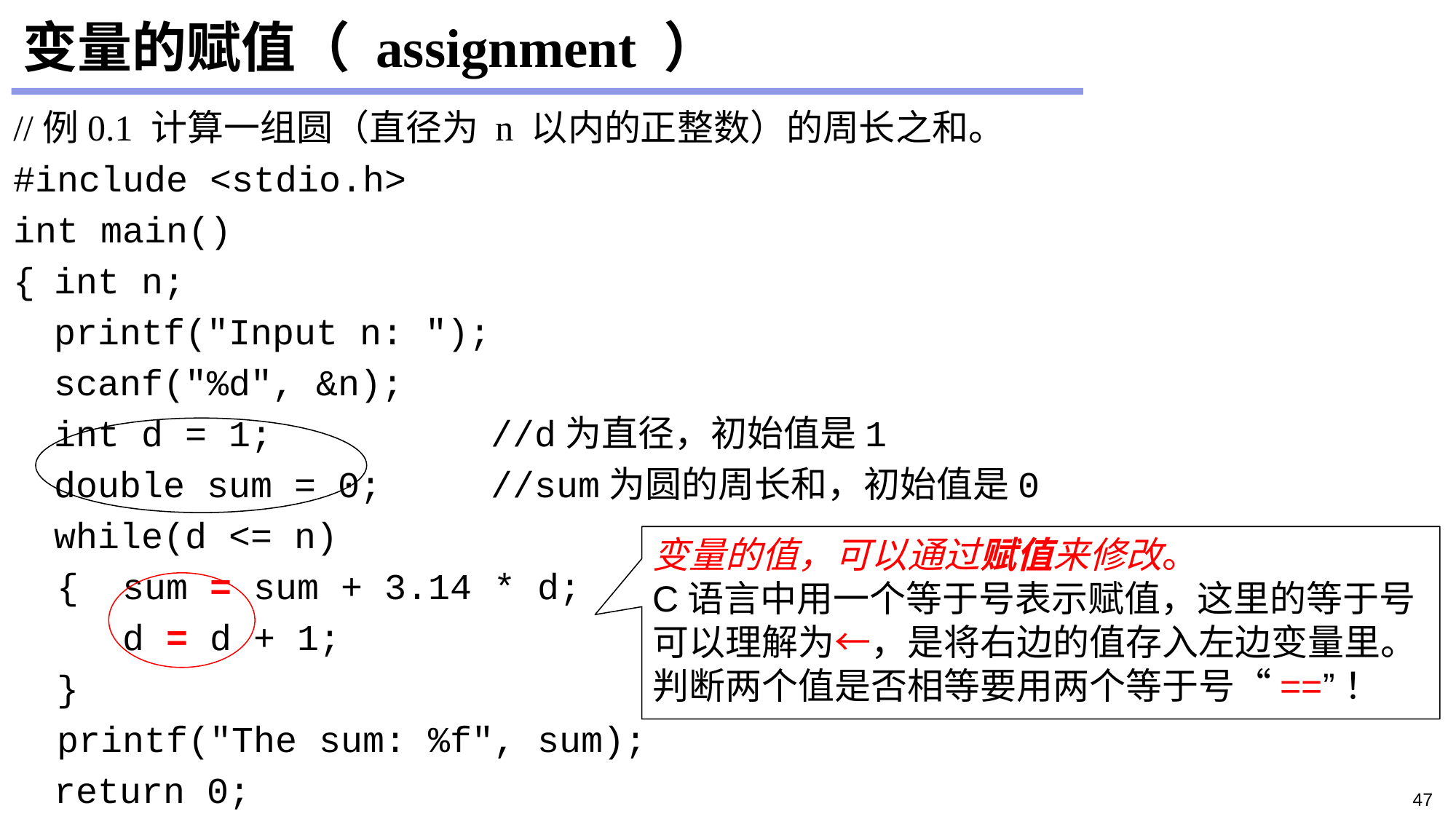

# 变量的赋值（ assignment ）
//例0.1 计算一组圆（直径为 n 以内的正整数）的周长之和。
#include <stdio.h>
int main()
{	int n;
	printf("Input n: ");
	scanf("%d", &n);
 	int d = 1;		//d为直径，初始值是1
	double sum = 0; 	//sum为圆的周长和，初始值是0
	while(d <= n)
  {	sum = sum + 3.14 * d;
	d = d + 1;
  }
  printf("The sum: %f", sum);
	return 0;
}

变量的值，可以通过赋值来修改。
C语言中用一个等于号表示赋值，这里的等于号可以理解为←，是将右边的值存入左边变量里。
判断两个值是否相等要用两个等于号“==”！

47